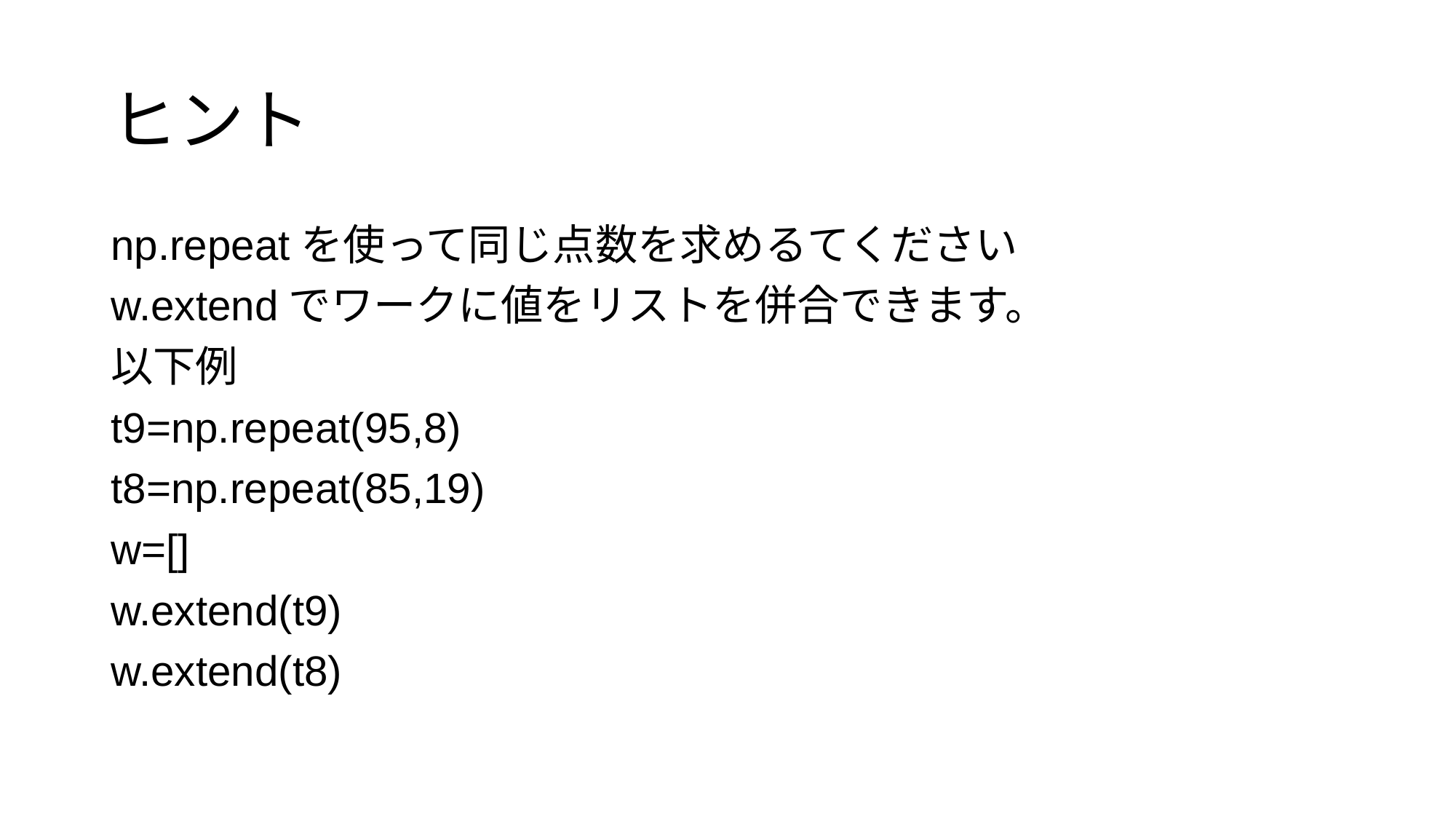

# ヒント
np.repeatを使って同じ点数を求めるてください
w.extendでワークに値をリストを併合できます。
以下例
t9=np.repeat(95,8)
t8=np.repeat(85,19)
w=[]
w.extend(t9)
w.extend(t8)